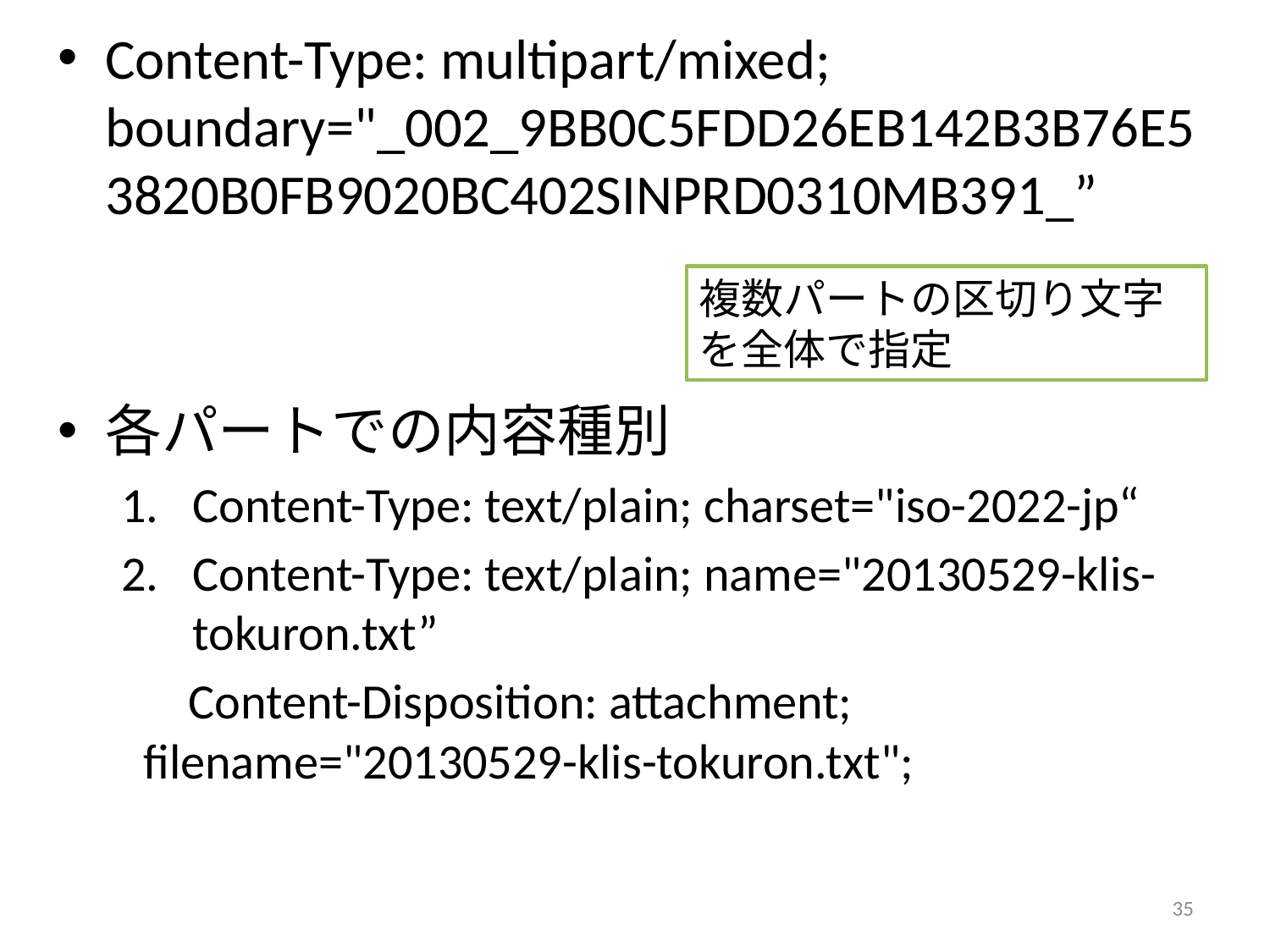

#
Content-Type: multipart/mixed; boundary="_002_9BB0C5FDD26EB142B3B76E53820B0FB9020BC402SINPRD0310MB391_”

各パートでの内容種別
Content-Type: text/plain; charset="iso-2022-jp“
Content-Type: text/plain; name="20130529-klis-    tokuron.txt”
      Content-Disposition: attachment;                                   filename="20130529-klis-tokuron.txt";

複数パートの区切り文字を全体で指定
35